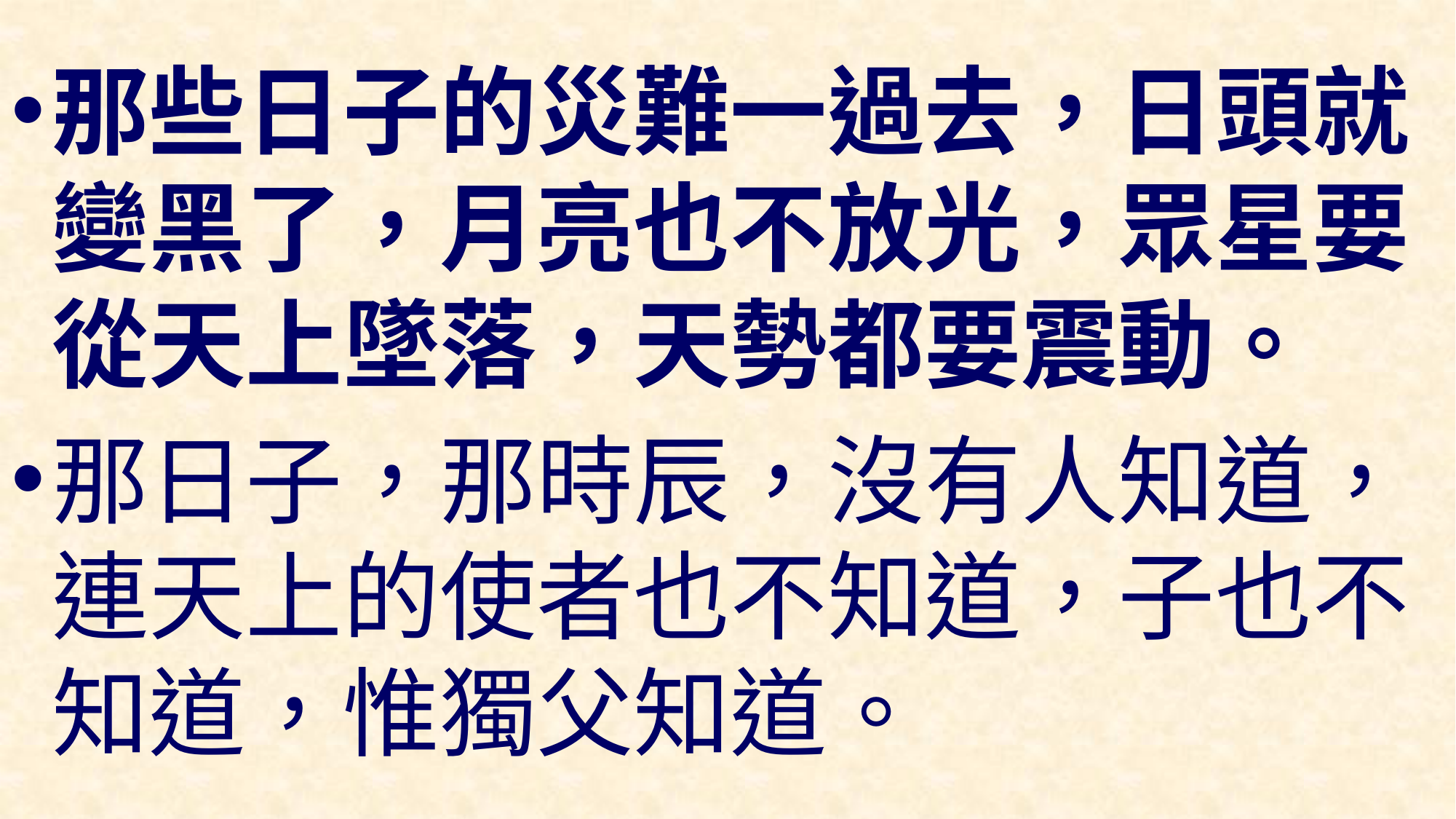

那些日子的災難一過去，日頭就變黑了，月亮也不放光，眾星要從天上墜落，天勢都要震動。
那日子，那時辰，沒有人知道，連天上的使者也不知道，子也不知道，惟獨父知道。